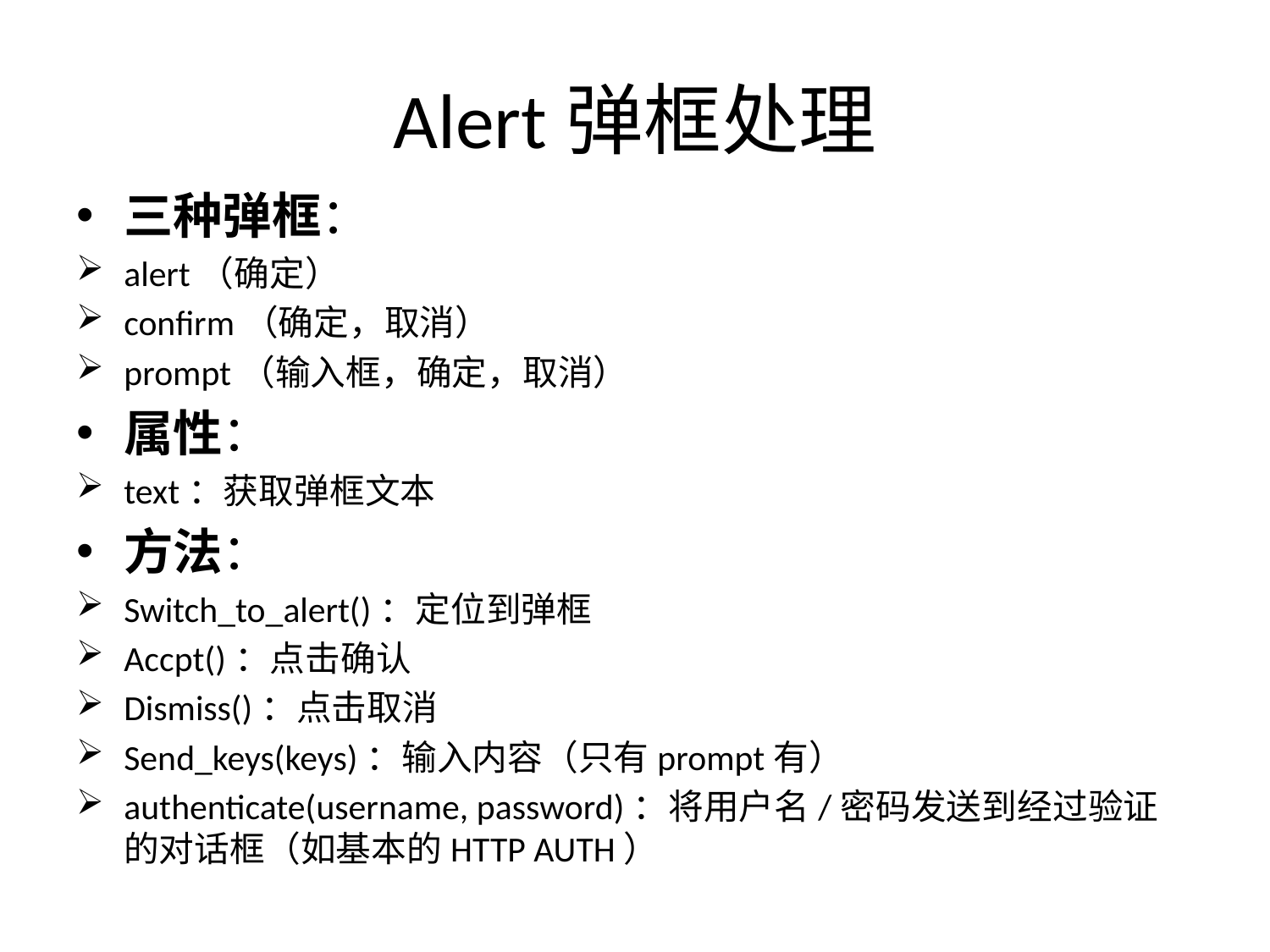

# Alert弹框处理
三种弹框：
alert（确定）
confirm（确定，取消）
prompt（输入框，确定，取消）
属性：
text：获取弹框文本
方法：
Switch_to_alert()：定位到弹框
Accpt()：点击确认
Dismiss()：点击取消
Send_keys(keys)：输入内容（只有prompt有）
authenticate(username, password)：将用户名/密码发送到经过验证的对话框（如基本的HTTP AUTH）